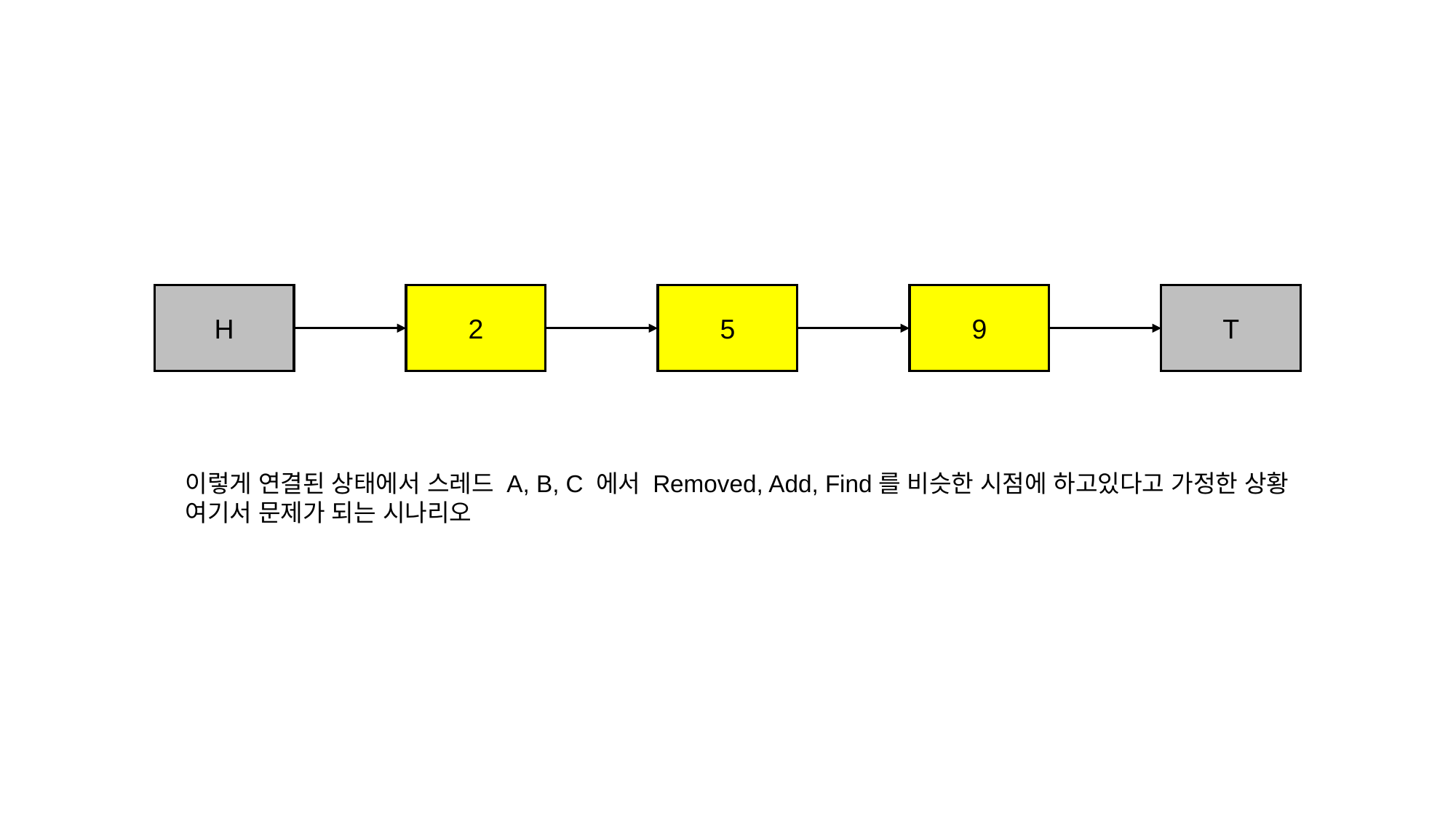

H
2
5
9
T
이렇게 연결된 상태에서 스레드 A, B, C 에서 Removed, Add, Find를 비슷한 시점에 하고있다고 가정한 상황
여기서 문제가 되는 시나리오